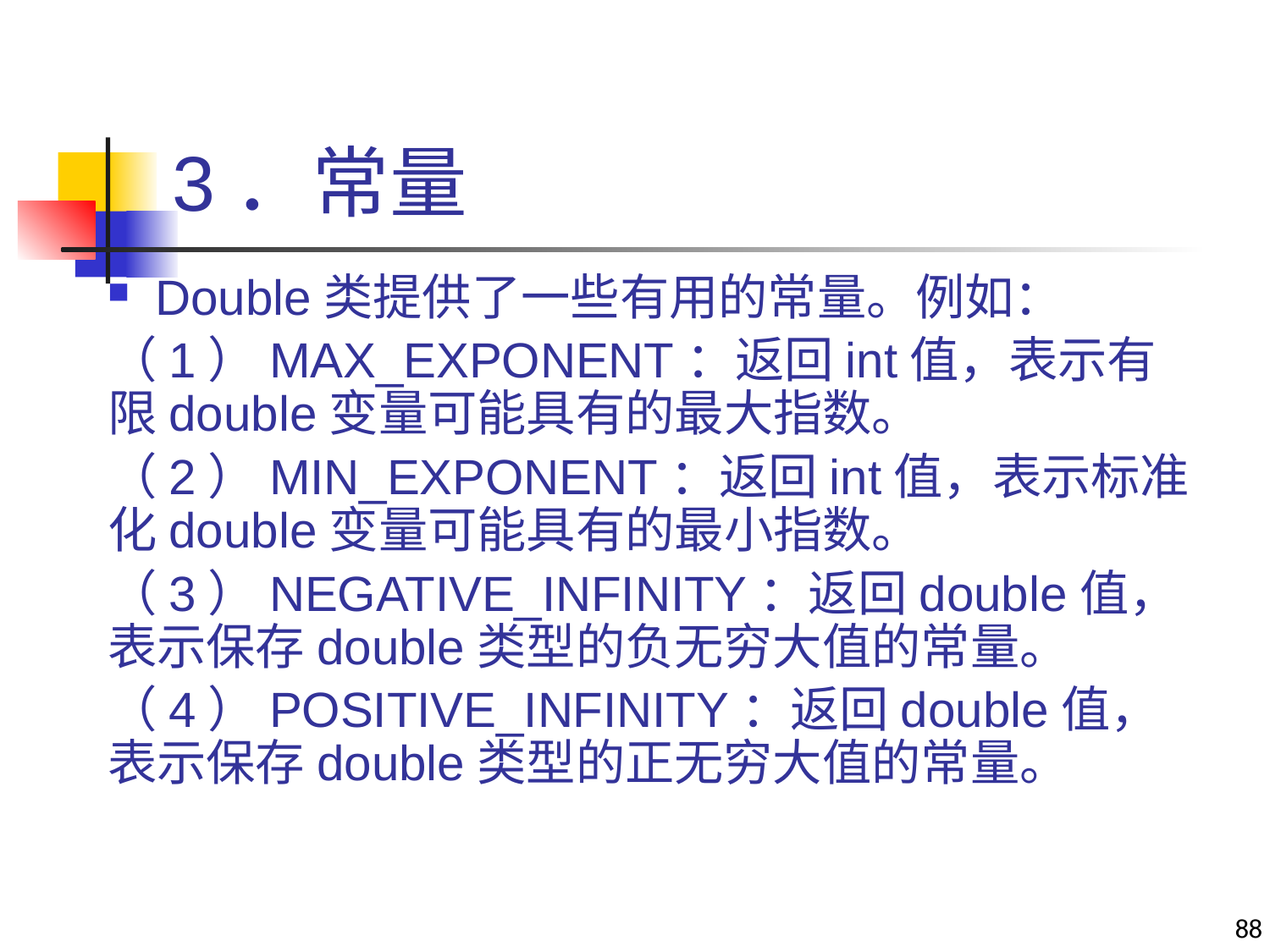

# 3．常量
Double类提供了一些有用的常量。例如：
（1）MAX_EXPONENT：返回int值，表示有限double变量可能具有的最大指数。
（2）MIN_EXPONENT：返回int值，表示标准化double变量可能具有的最小指数。
（3）NEGATIVE_INFINITY：返回double值，表示保存double类型的负无穷大值的常量。
（4）POSITIVE_INFINITY：返回double值，表示保存double类型的正无穷大值的常量。
88